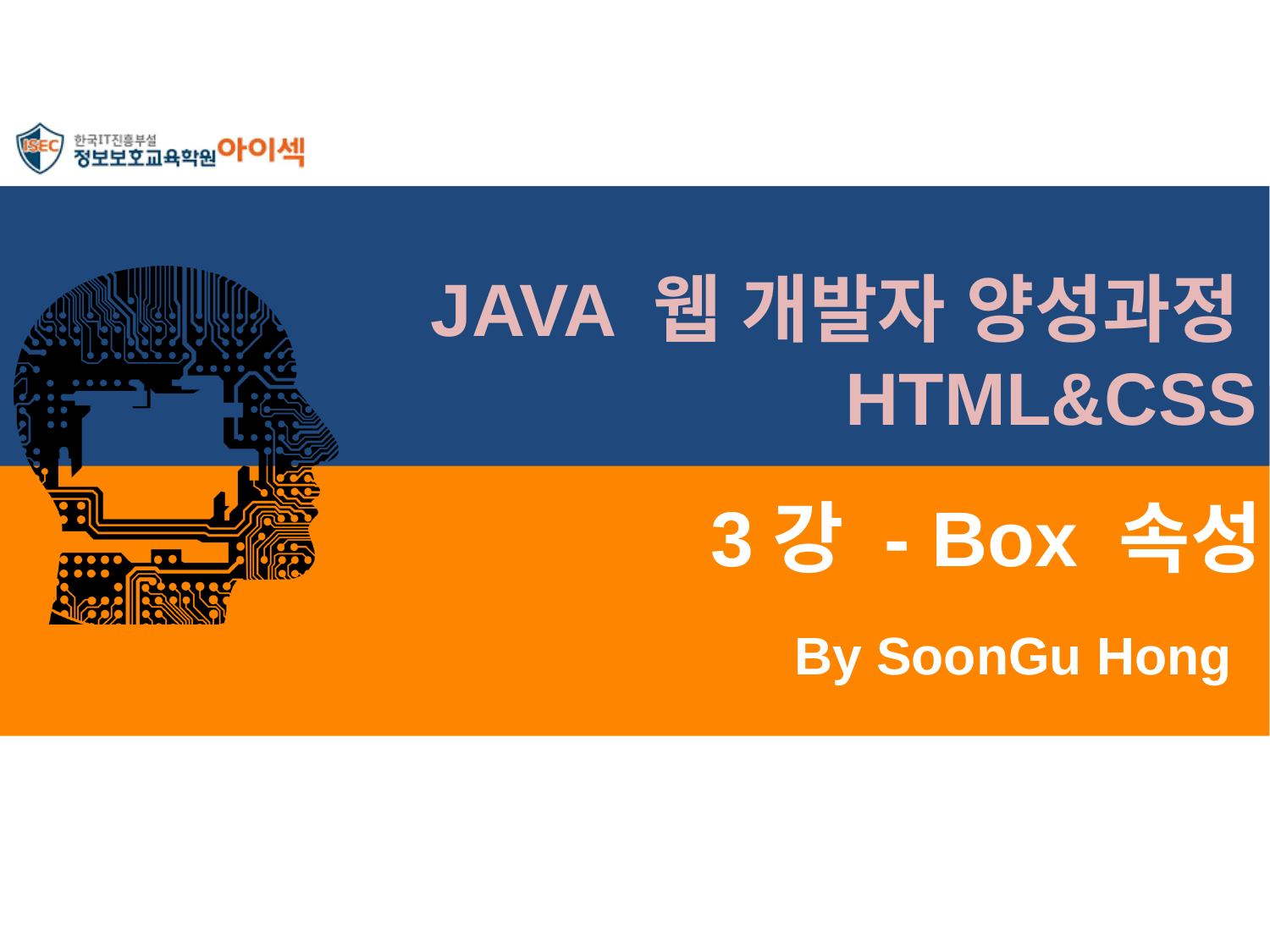

JAVA 웹 개발자 양성과정HTML&CSS
# 3강 - Box 속성
By SoonGu Hong